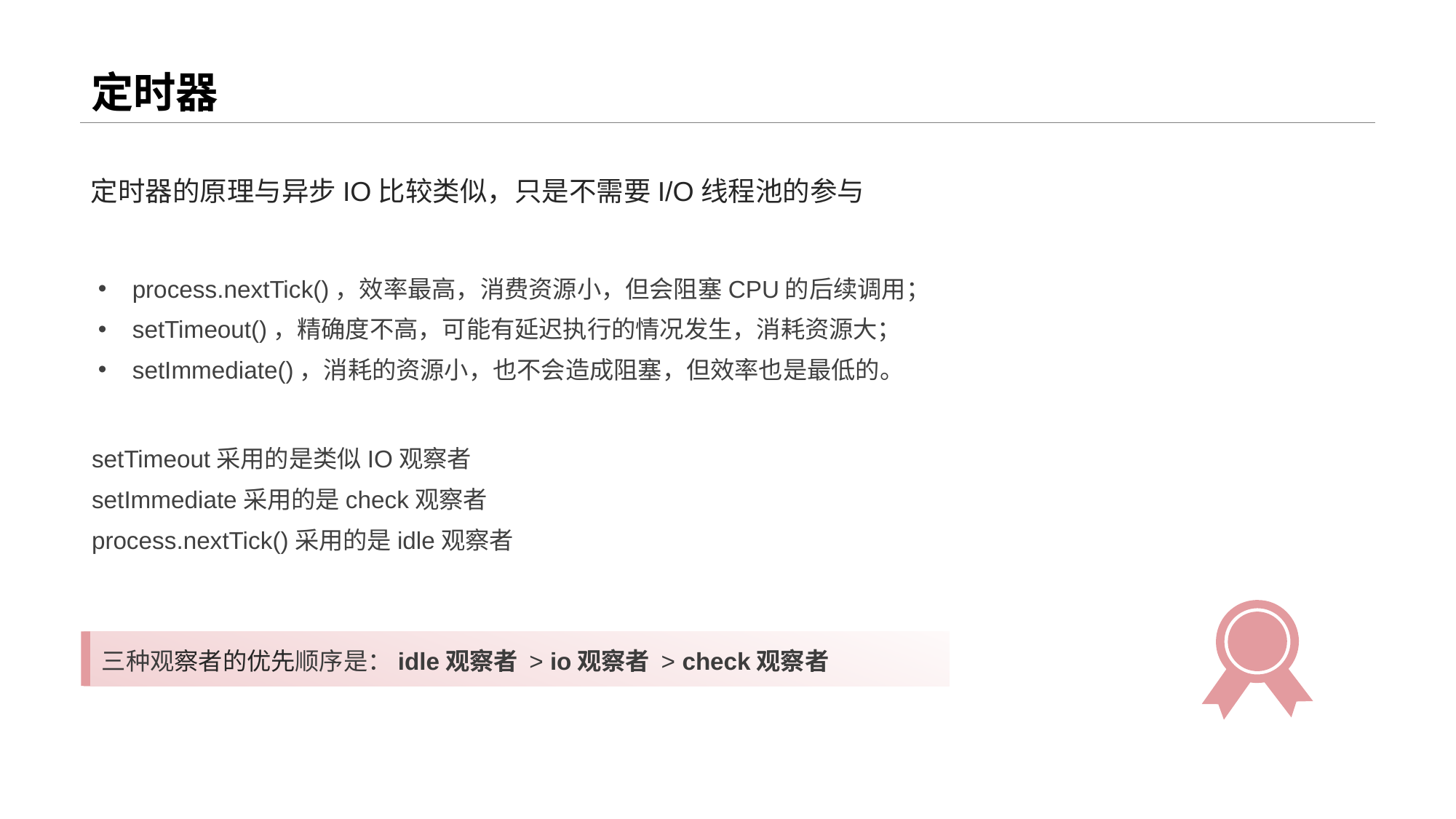

# 定时器
定时器的原理与异步IO比较类似，只是不需要I/O线程池的参与
process.nextTick()，效率最高，消费资源小，但会阻塞CPU的后续调用；
setTimeout()，精确度不高，可能有延迟执行的情况发生，消耗资源大；
setImmediate()，消耗的资源小，也不会造成阻塞，但效率也是最低的。
setTimeout采用的是类似IO观察者
setImmediate采用的是check观察者
process.nextTick()采用的是idle观察者

三种观察者的优先顺序是：idle观察者 > io观察者 > check观察者

7